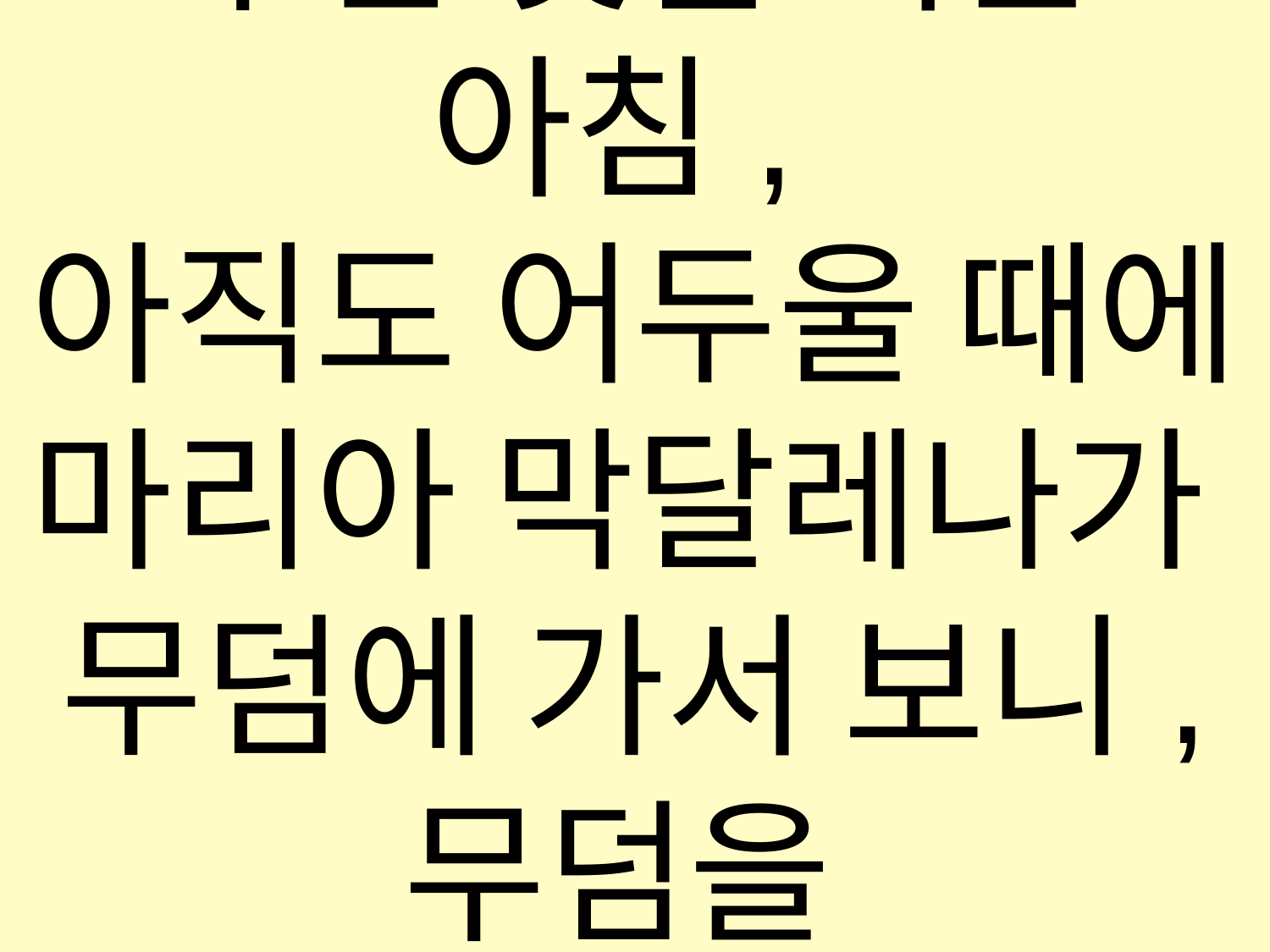

주간 첫날 이른 아침,
아직도 어두울 때에
마리아 막달레나가
무덤에 가서 보니, 무덤을
막았던 돌이 치워져